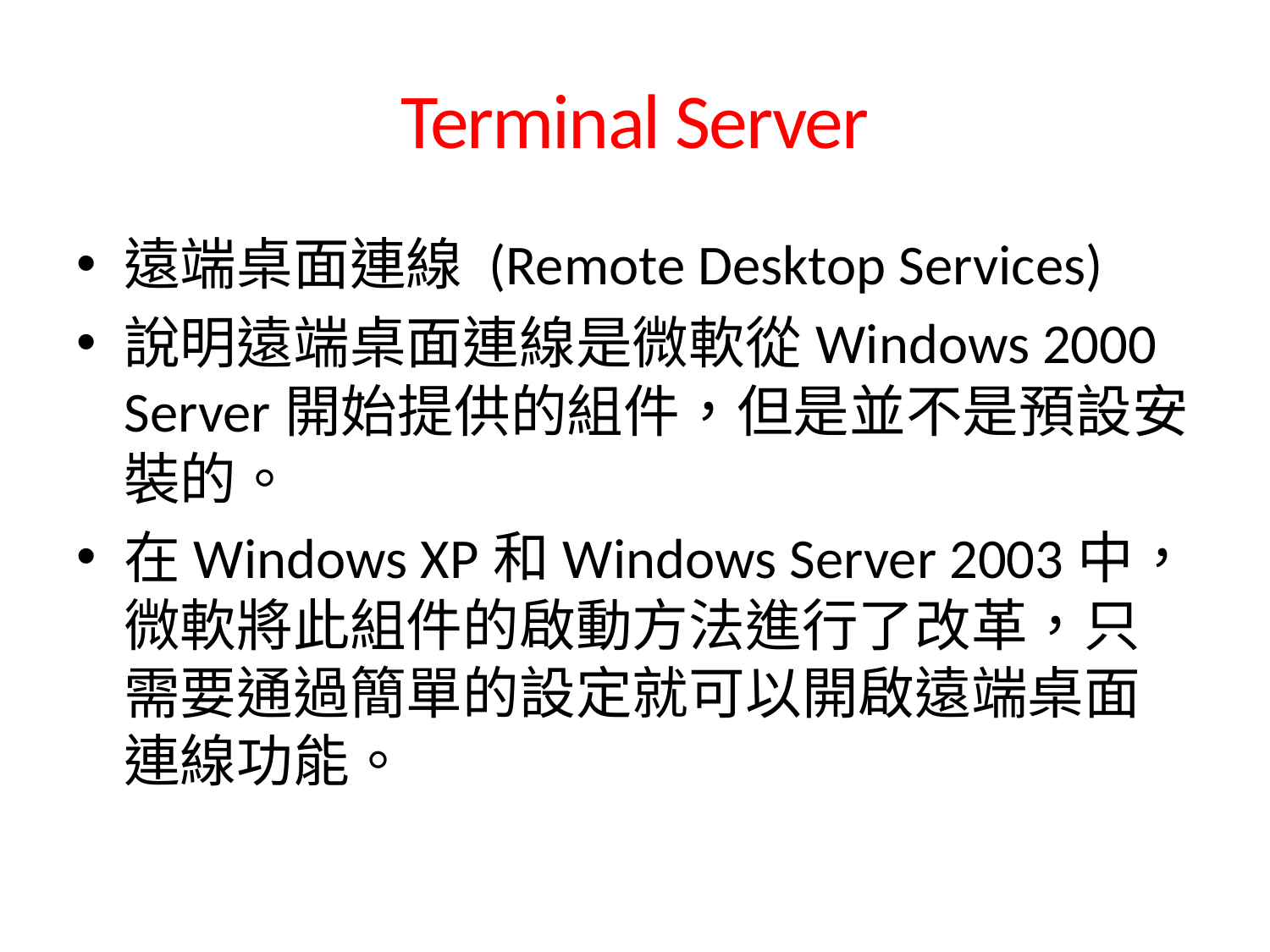

# Terminal Server
遠端桌面連線 (Remote Desktop Services)
說明遠端桌面連線是微軟從Windows 2000 Server開始提供的組件，但是並不是預設安裝的。
在Windows XP和Windows Server 2003中，微軟將此組件的啟動方法進行了改革，只需要通過簡單的設定就可以開啟遠端桌面連線功能。